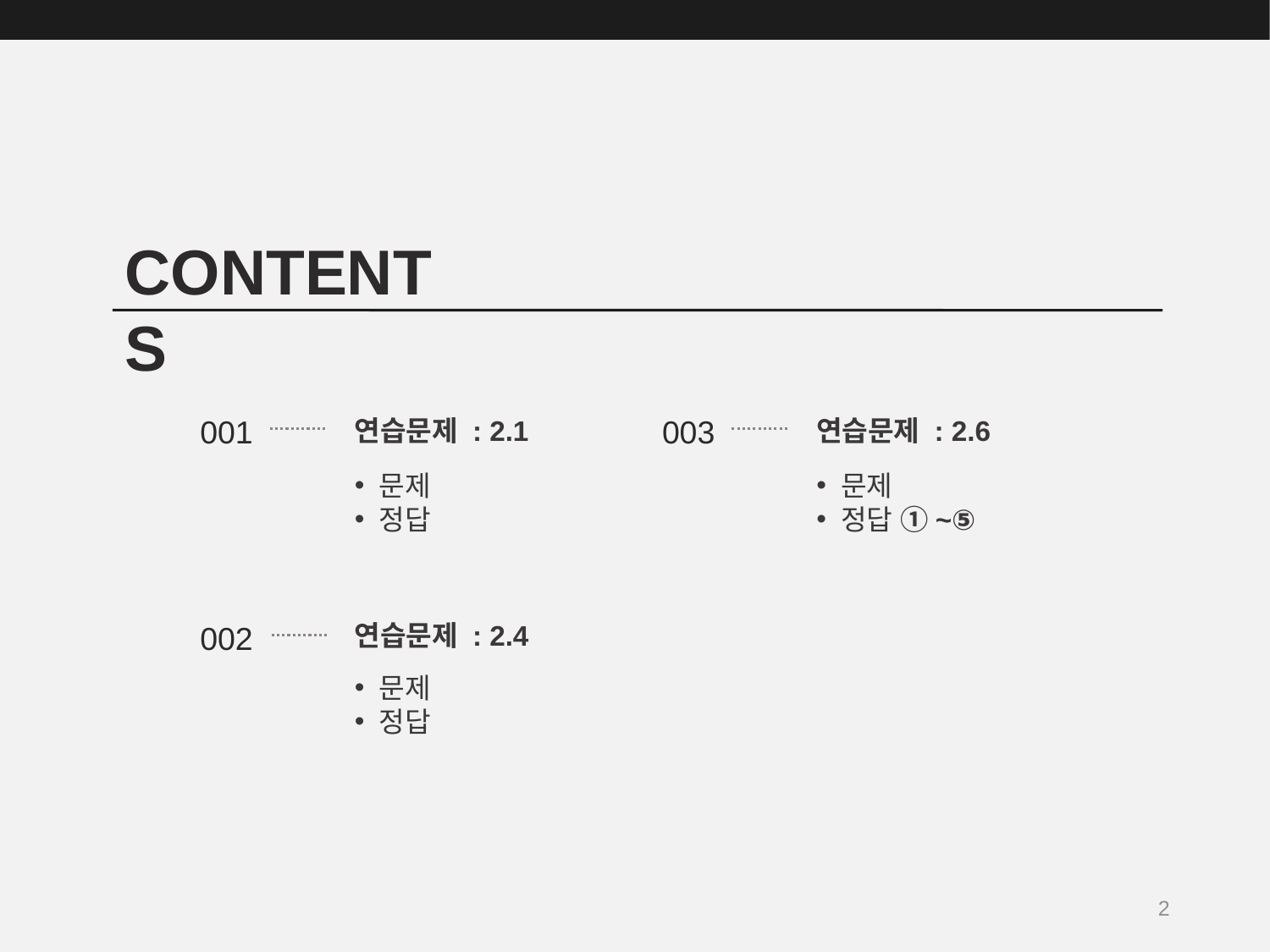

CONTENTS
001
연습문제 : 2.1
 문제
 정답
003
연습문제 : 2.6
 문제
 정답 ①~⑤
연습문제 : 2.4
002
 문제
 정답
2